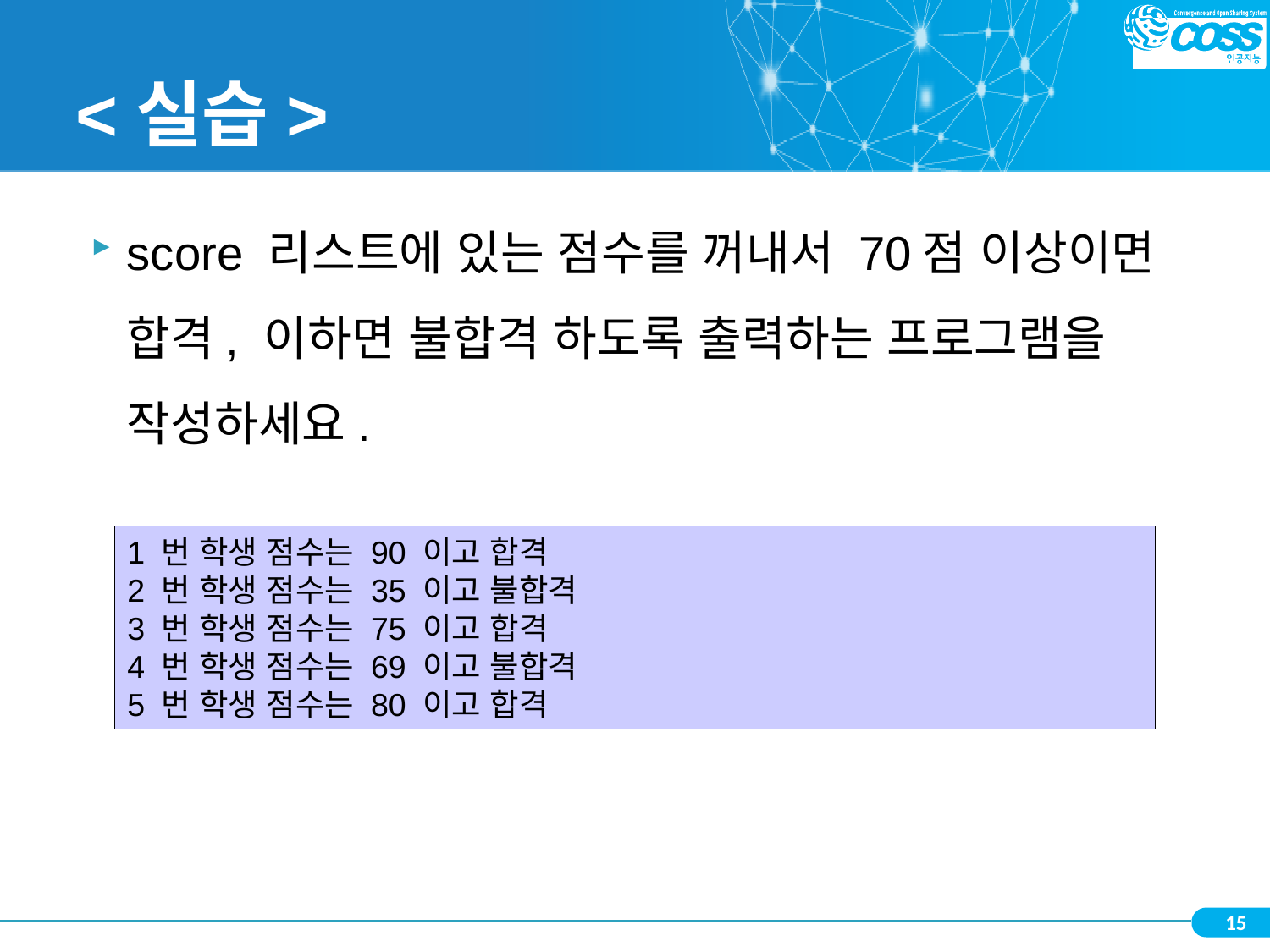

# <실습>
score 리스트에 있는 점수를 꺼내서 70점 이상이면 합격, 이하면 불합격 하도록 출력하는 프로그램을 작성하세요.
1 번 학생 점수는 90 이고 합격
2 번 학생 점수는 35 이고 불합격
3 번 학생 점수는 75 이고 합격
4 번 학생 점수는 69 이고 불합격
5 번 학생 점수는 80 이고 합격